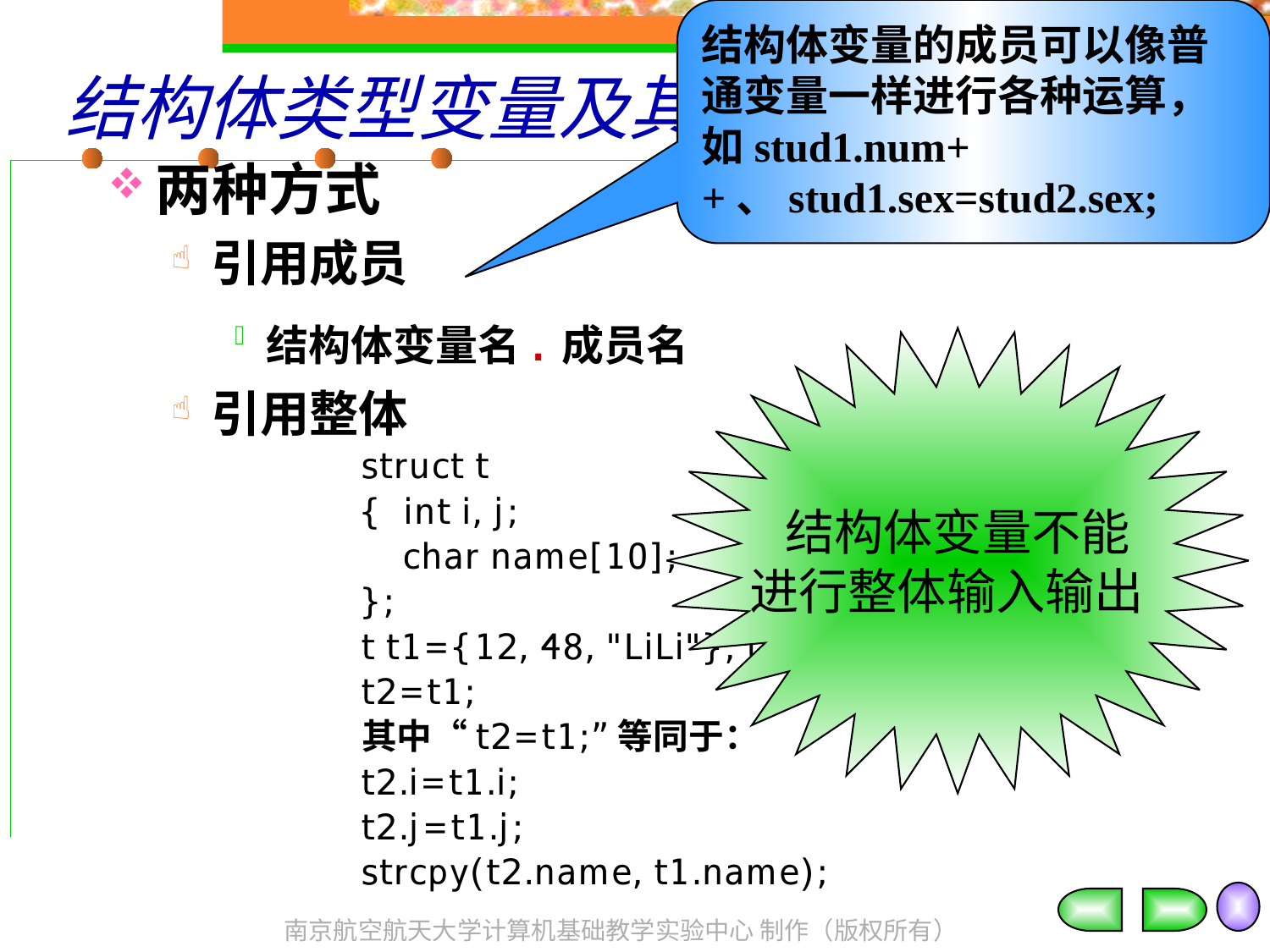

结构体变量的成员可以像普通变量一样进行各种运算，如stud1.num++、stud1.sex=stud2.sex;
# 结构体类型变量及其成员的引用
两种方式
引用成员
结构体变量名.成员名
引用整体
struct t
{  int i, j;
    char name[10];
};
t t1={12, 48, "LiLi"}, t2;
t2=t1;
其中“t2=t1;”等同于：
t2.i=t1.i;
t2.j=t1.j;
strcpy(t2.name, t1.name);

结构体变量不能
进行整体输入输出